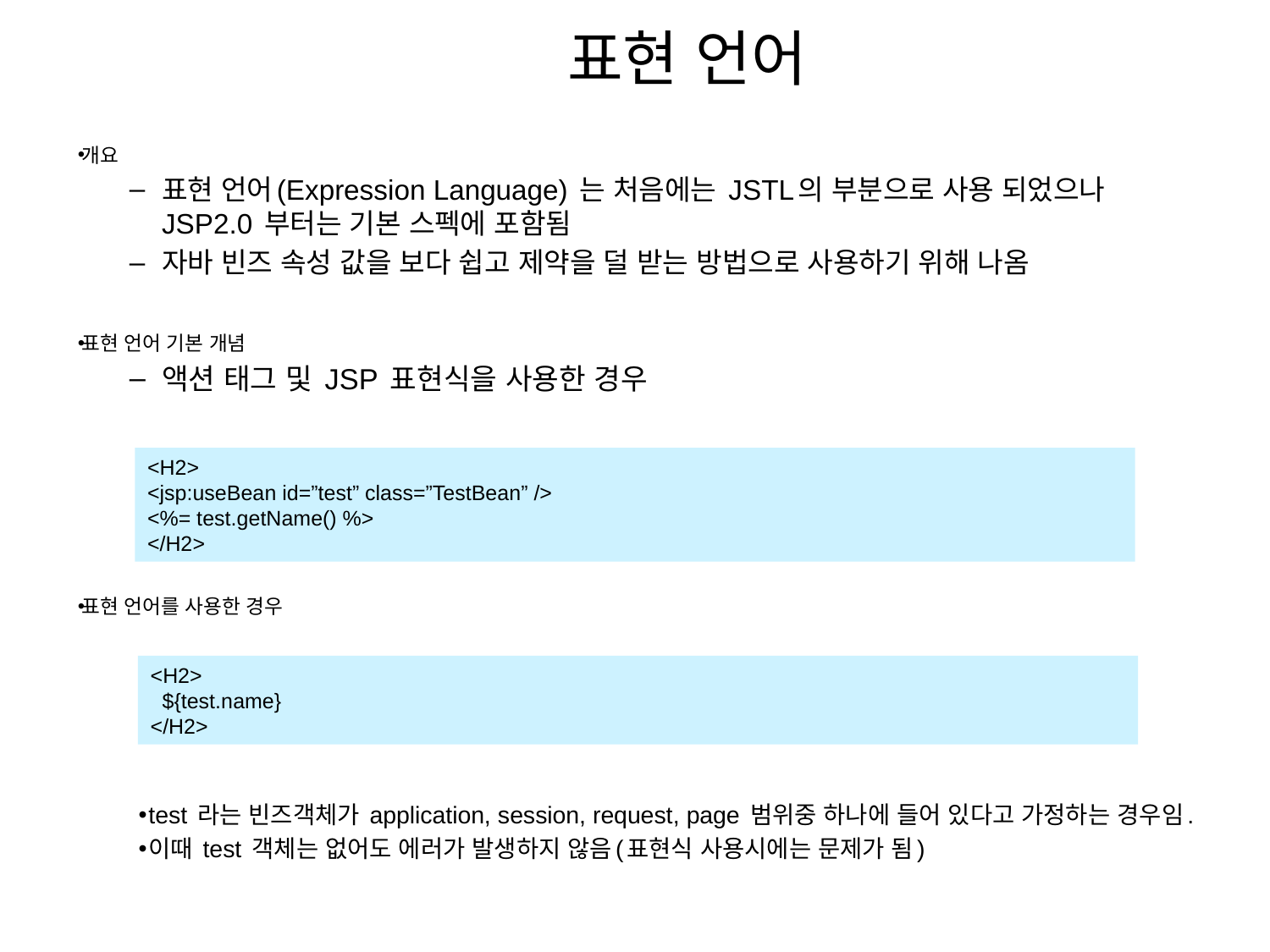

# 표현 언어
개요
표현 언어(Expression Language) 는 처음에는 JSTL의 부분으로 사용 되었으나 JSP2.0 부터는 기본 스펙에 포함됨
자바 빈즈 속성 값을 보다 쉽고 제약을 덜 받는 방법으로 사용하기 위해 나옴

표현 언어 기본 개념
액션 태그 및 JSP 표현식을 사용한 경우

표현 언어를 사용한 경우

test 라는 빈즈객체가 application, session, request, page 범위중 하나에 들어 있다고 가정하는 경우임.
이때 test 객체는 없어도 에러가 발생하지 않음(표현식 사용시에는 문제가 됨)
<H2>
<jsp:useBean id=”test” class=”TestBean” />
<%= test.getName() %>
</H2>
<H2>
  ${test.name}
</H2>